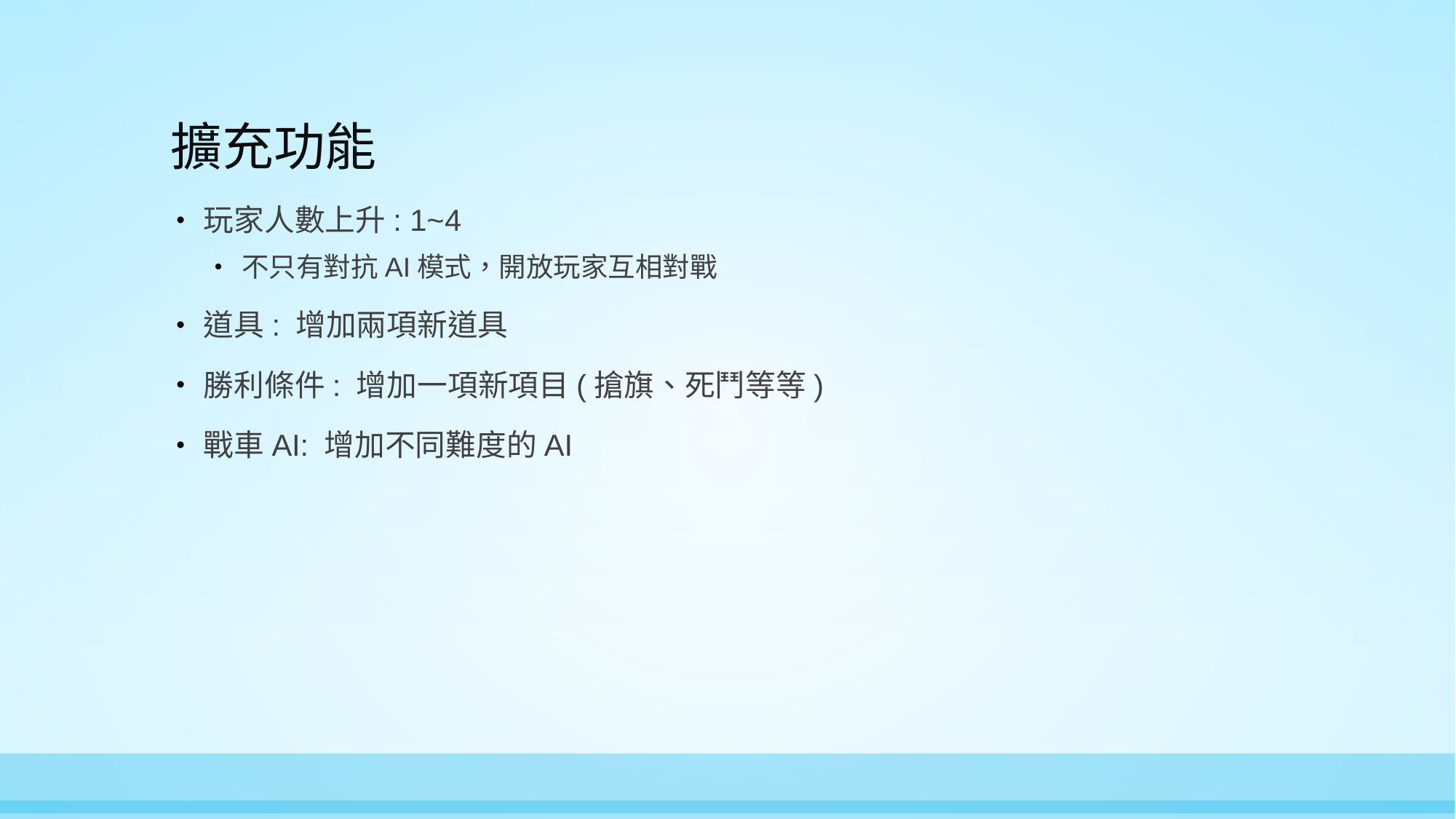

# 擴充功能
玩家人數上升: 1~4
不只有對抗AI模式，開放玩家互相對戰
道具: 增加兩項新道具
勝利條件: 增加一項新項目(搶旗、死鬥等等)
戰車AI: 增加不同難度的AI